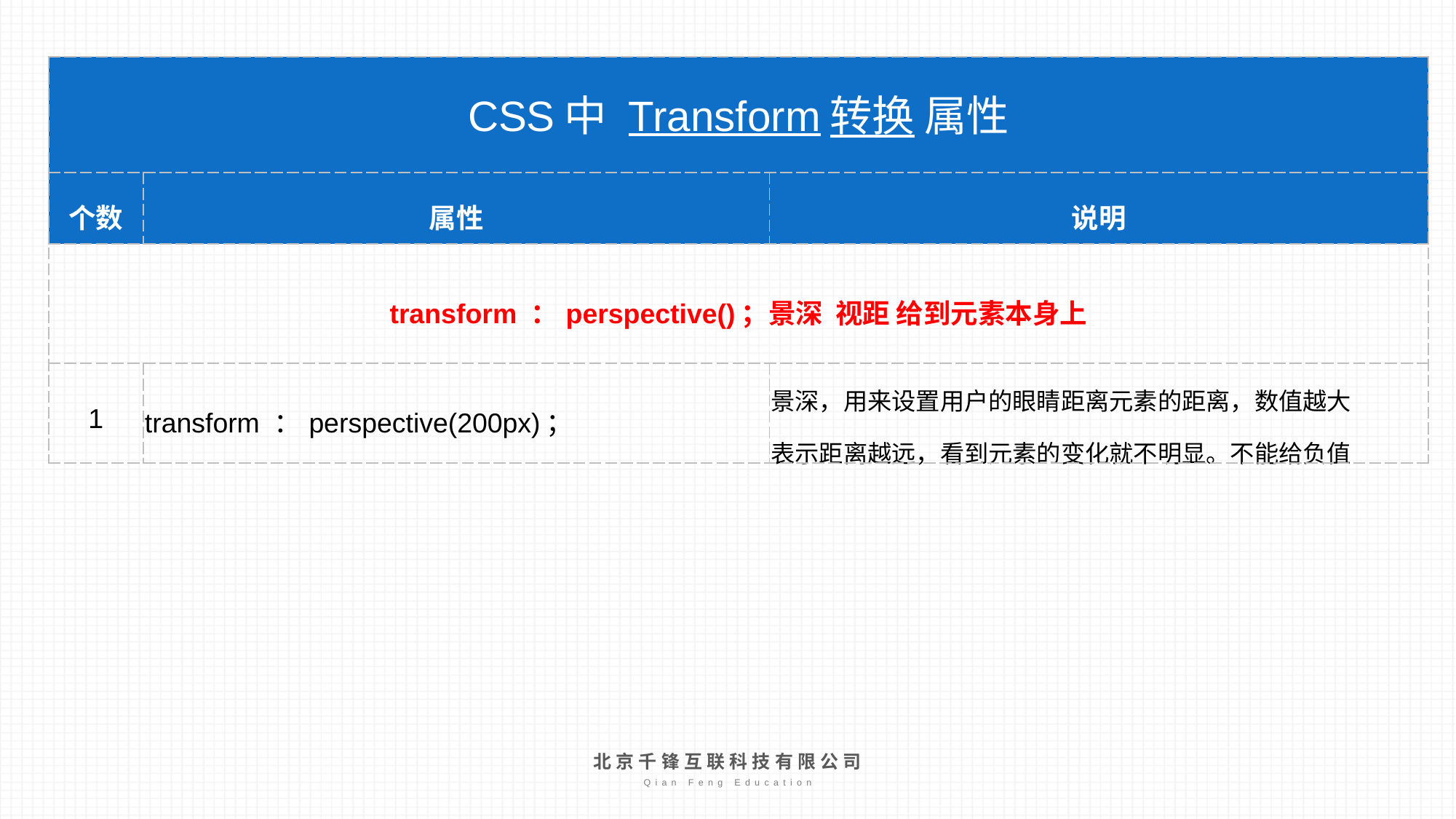

| CSS中 Transform转换 属性 |  |  |
| --- | --- | --- |
| 个数 | 属性 | 说明 |
| transform ：perspective()；景深 视距 给到元素本身上 |  |  |
| 1 | transform ：perspective(200px)； | 景深，用来设置用户的眼睛距离元素的距离，数值越大 表示距离越远，看到元素的变化就不明显。不能给负值 |
北京千锋互联科技有限公司
Qian Feng Education